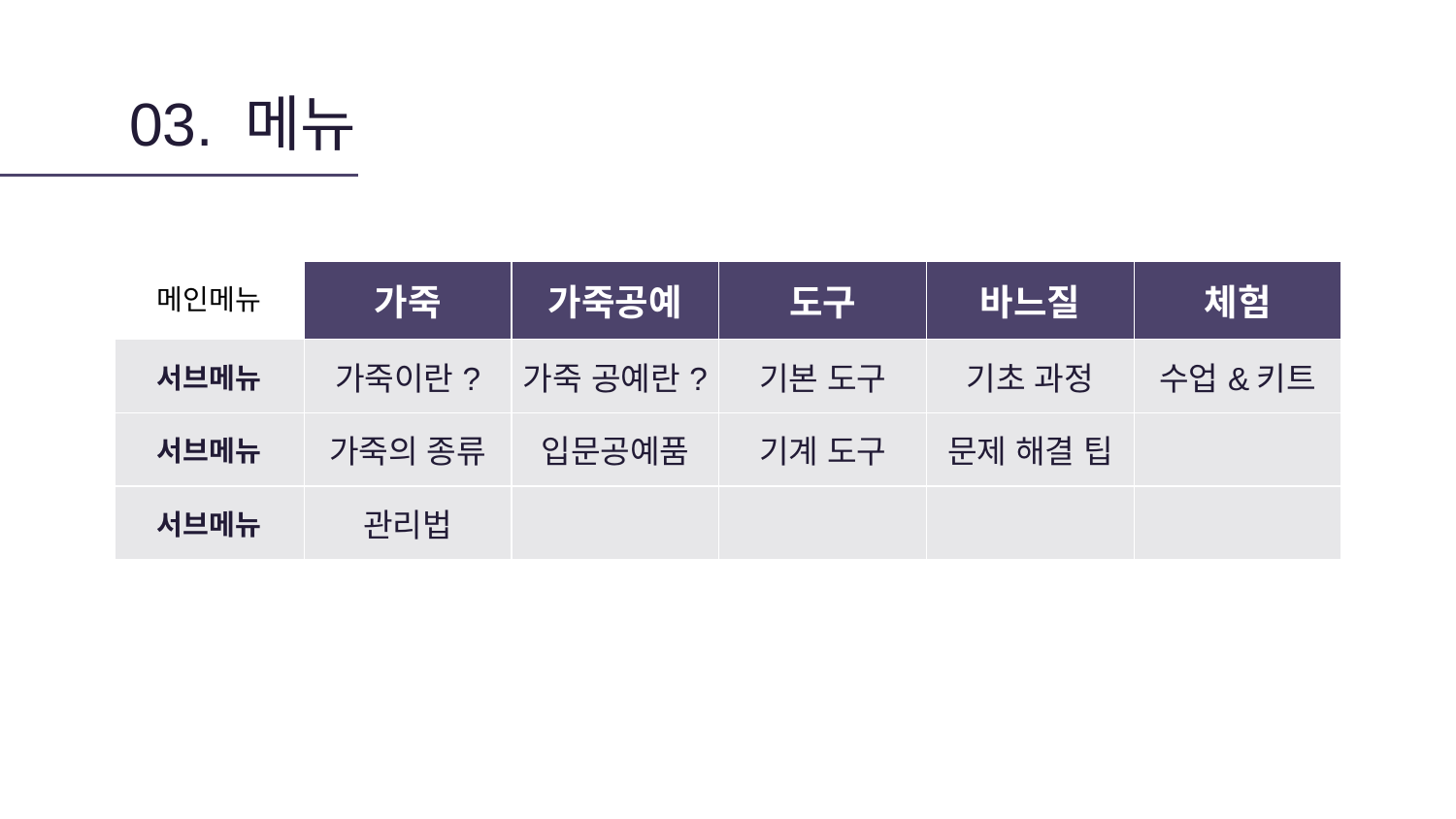

# 03. 메뉴
| 메인메뉴 | 가죽 | 가죽공예 | 도구 | 바느질 | 체험 |
| --- | --- | --- | --- | --- | --- |
| 서브메뉴 | 가죽이란? | 가죽 공예란? | 기본 도구 | 기초 과정 | 수업&키트 |
| 서브메뉴 | 가죽의 종류 | 입문공예품 | 기계 도구 | 문제 해결 팁 |  |
| 서브메뉴 | 관리법 |  |  |  |  |